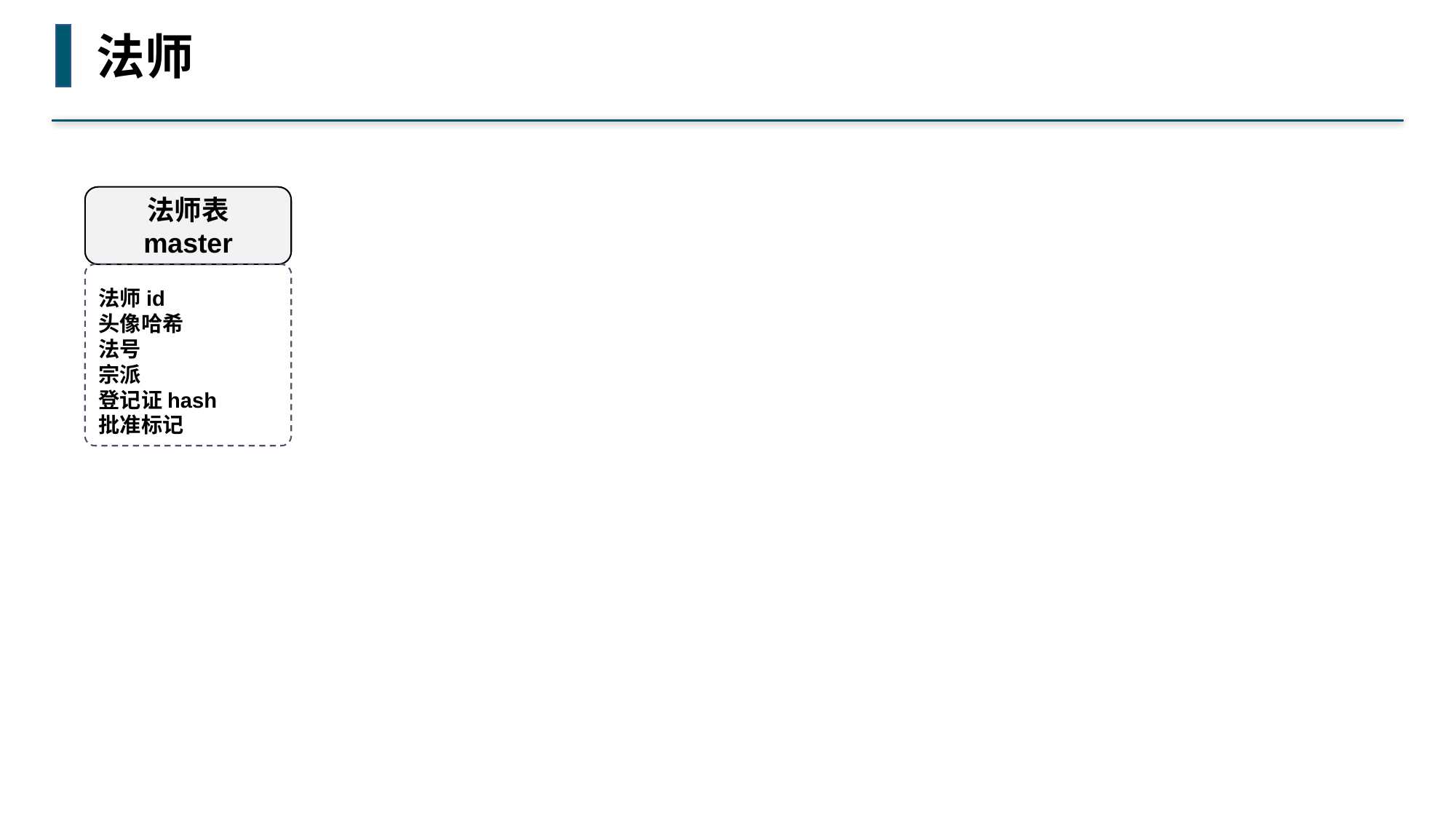

法师

法师表
master
法师id
头像哈希
法号
宗派
登记证hash
批准标记